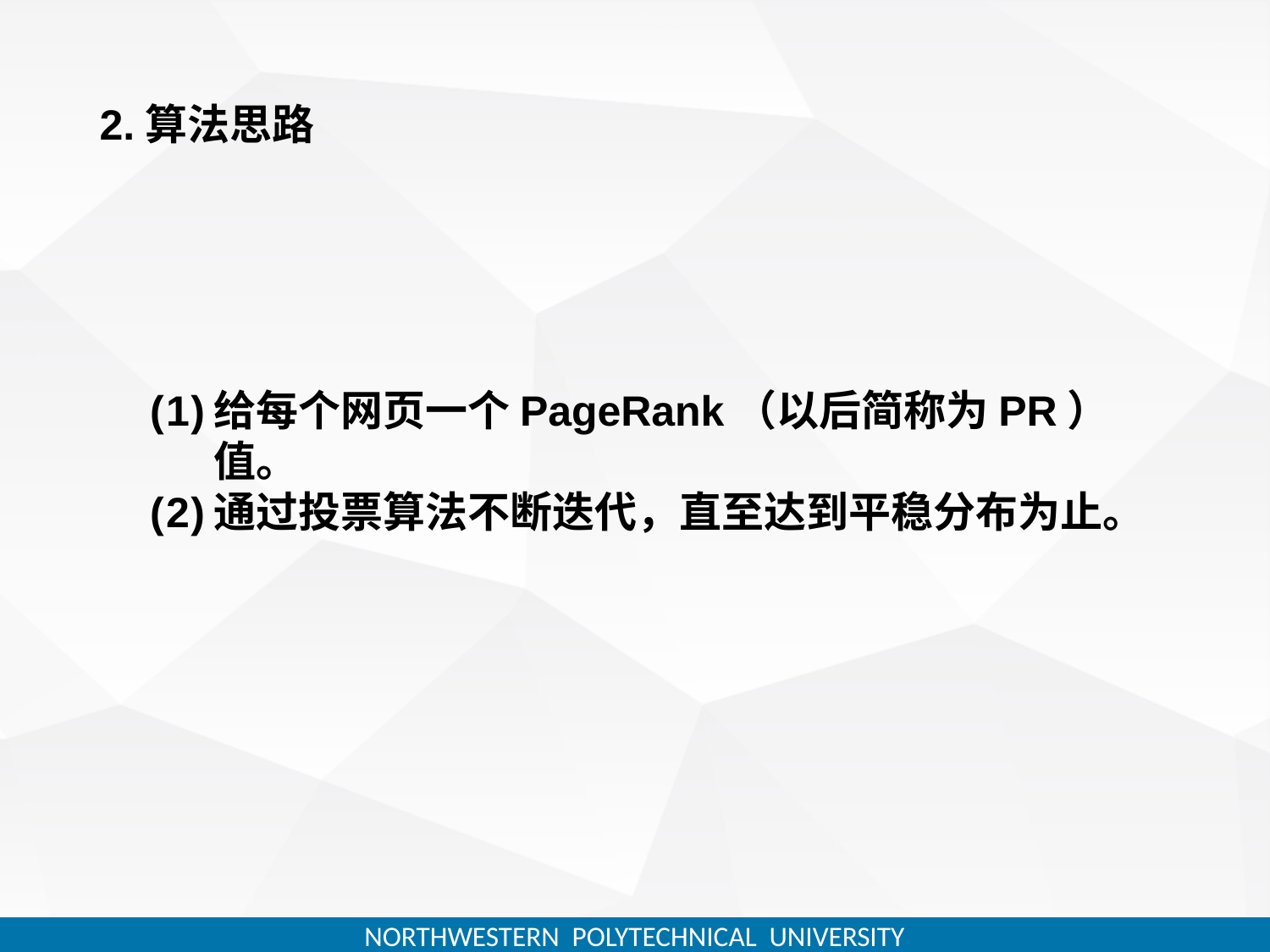

2.算法思路
给每个网页一个PageRank（以后简称为PR）值。
通过投票算法不断迭代，直至达到平稳分布为止。
NORTHWESTERN  POLYTECHNICAL  UNIVERSITY